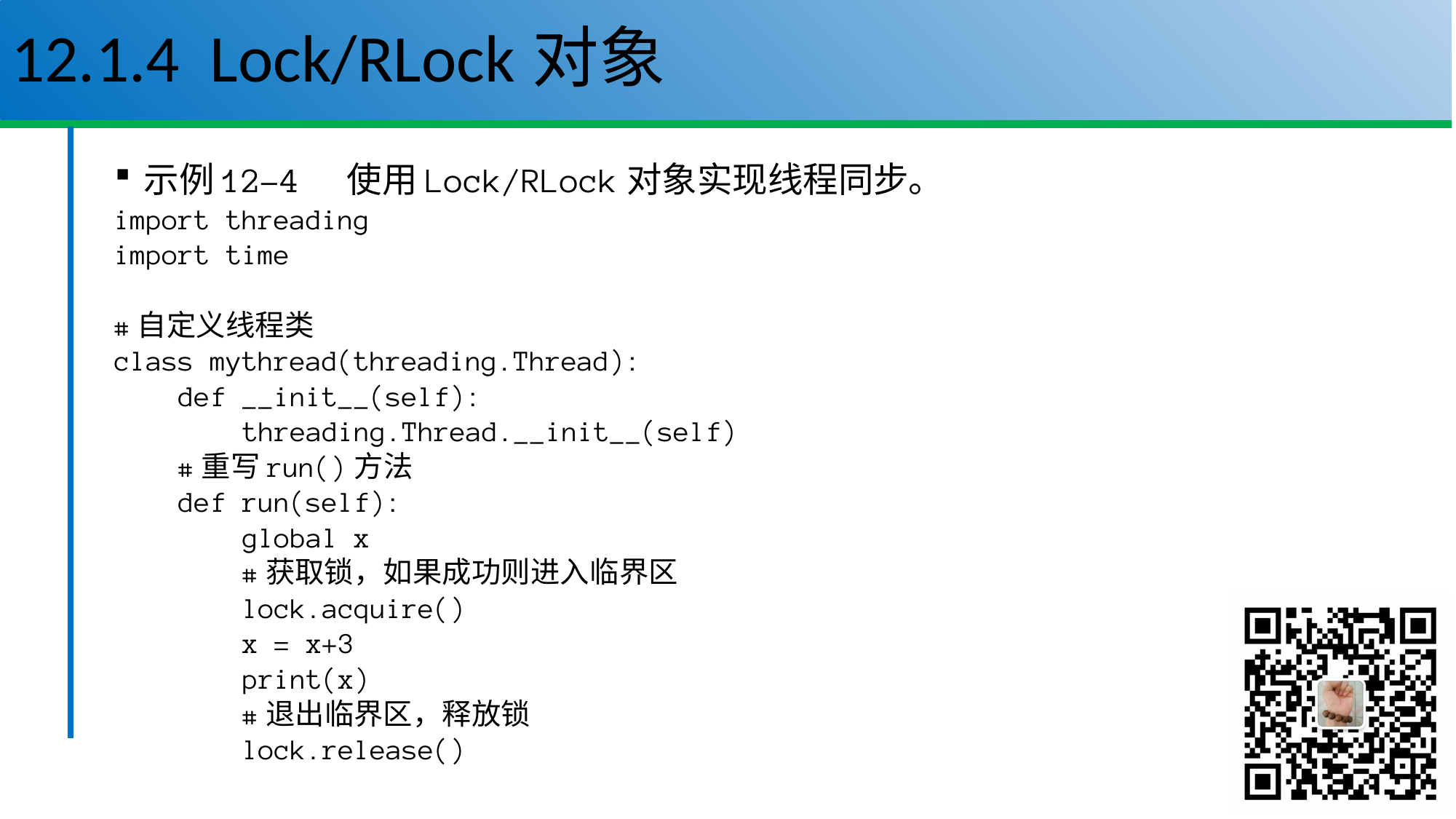

# 12.1.4  Lock/RLock对象
示例12-4  使用Lock/RLock对象实现线程同步。
import threading
import time

#自定义线程类
class mythread(threading.Thread):
    def __init__(self):
        threading.Thread.__init__(self)
    #重写run()方法
    def run(self):
        global x
        #获取锁，如果成功则进入临界区
        lock.acquire()
        x = x+3
        print(x)
        #退出临界区，释放锁
        lock.release()